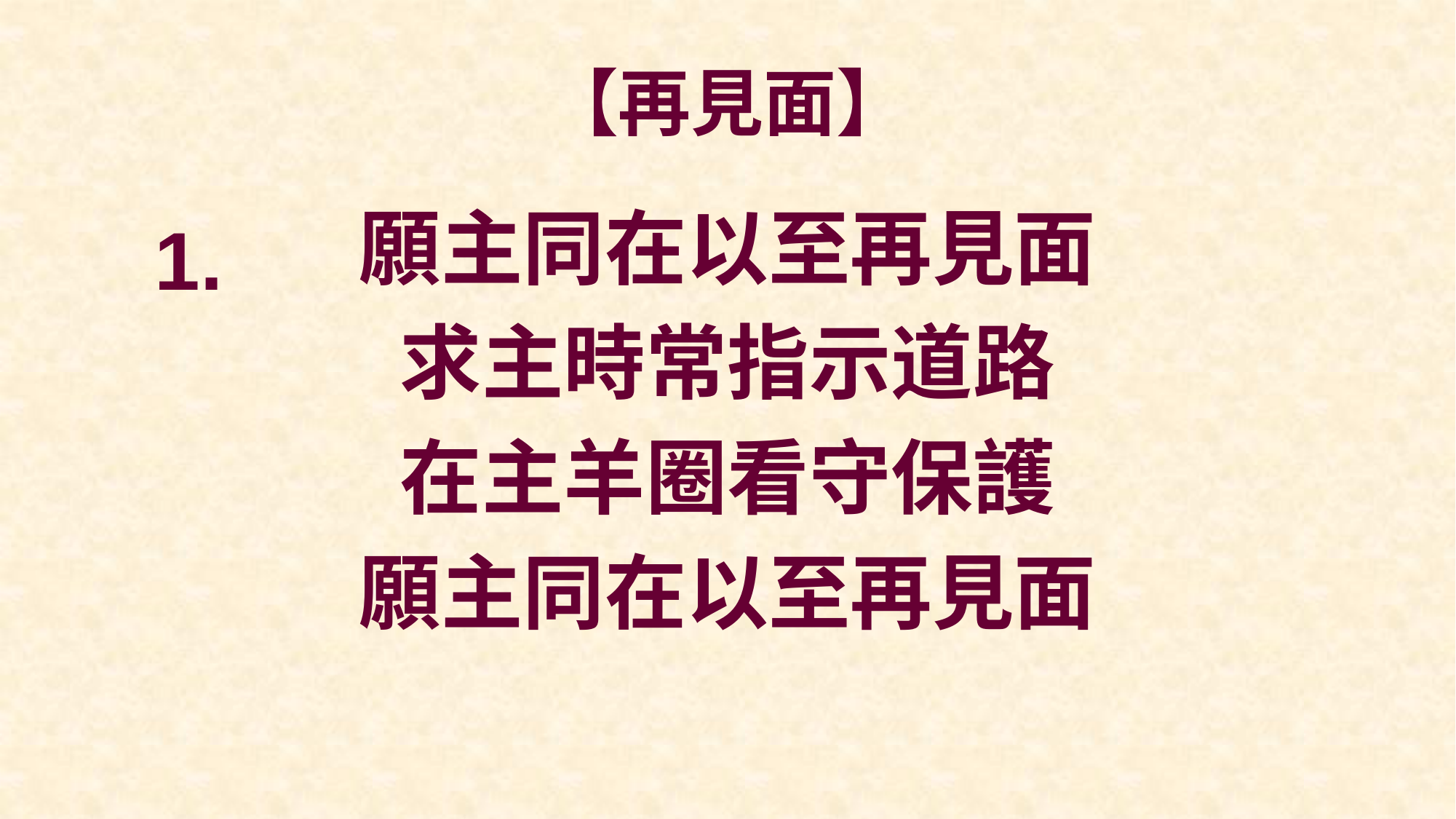

# 【再見面】
願主同在以至再見面
求主時常指示道路
在主羊圈看守保護
願主同在以至再見面
1.